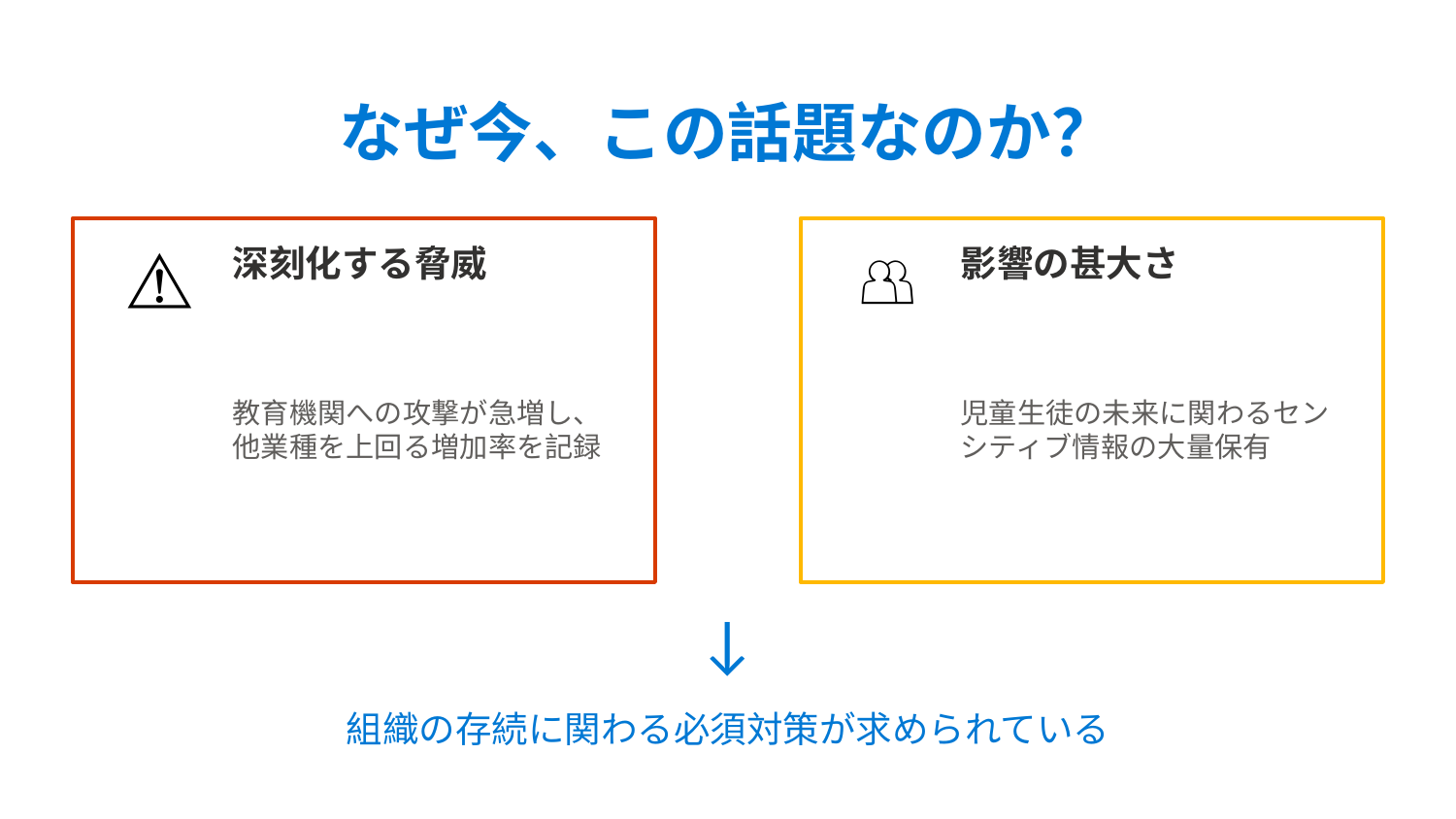

なぜ今、この話題なのか？

⚠️
深刻化する脅威
👥
影響の甚大さ
教育機関への攻撃が急増し、他業種を上回る増加率を記録
児童生徒の未来に関わるセンシティブ情報の大量保有
↓
組織の存続に関わる必須対策が求められている